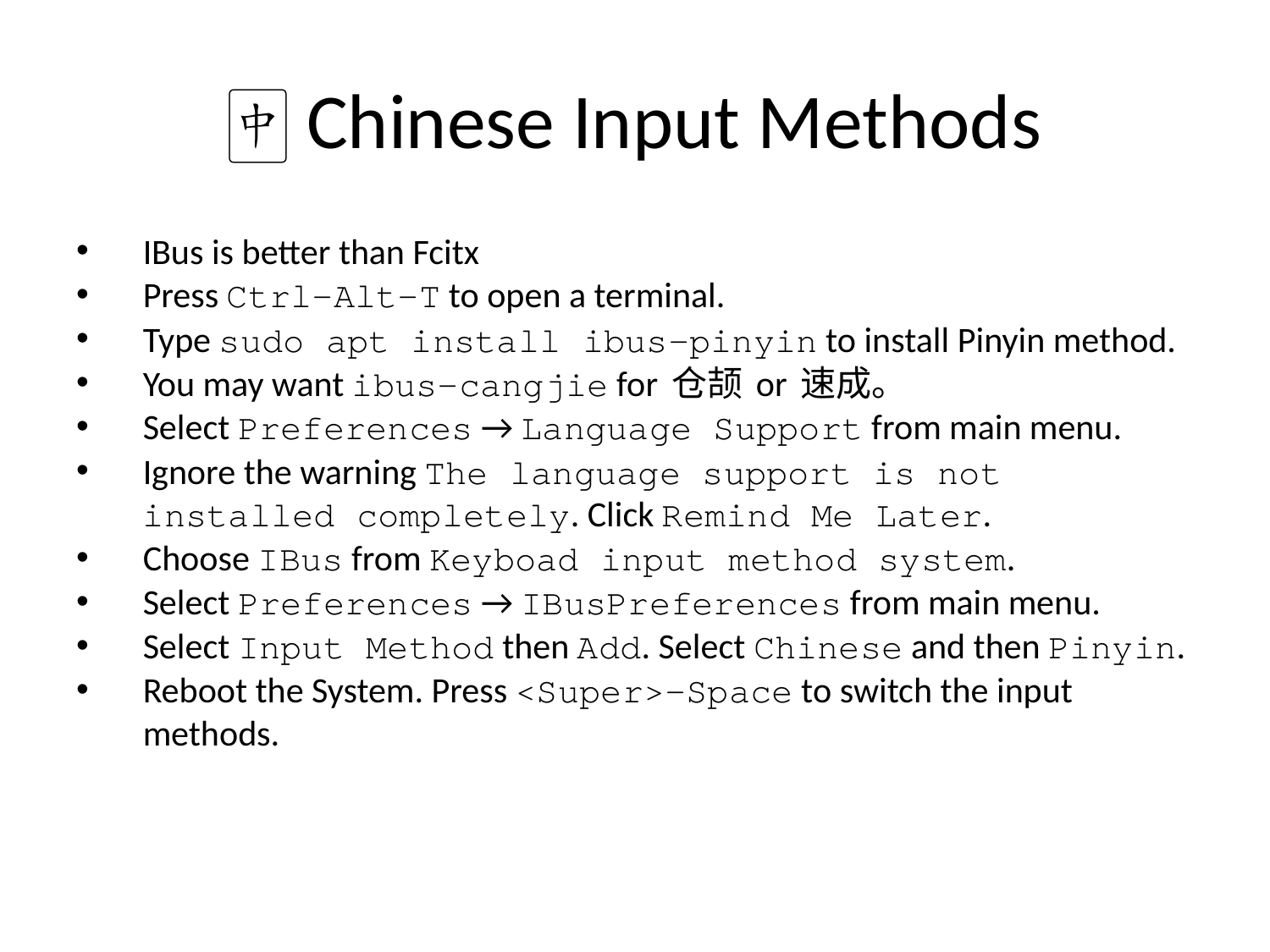

# 🀄 Chinese Input Methods
IBus is better than Fcitx
Press Ctrl-Alt-T to open a terminal.
Type sudo apt install ibus-pinyin to install Pinyin method.
You may want ibus-cangjie for 仓颉 or 速成。
Select Preferences → Language Support from main menu.
Ignore the warning The language support is not installed completely. Click Remind Me Later.
Choose IBus from Keyboad input method system.
Select Preferences → IBusPreferences from main menu.
Select Input Method then Add. Select Chinese and then Pinyin.
Reboot the System. Press <Super>-Space to switch the input methods.